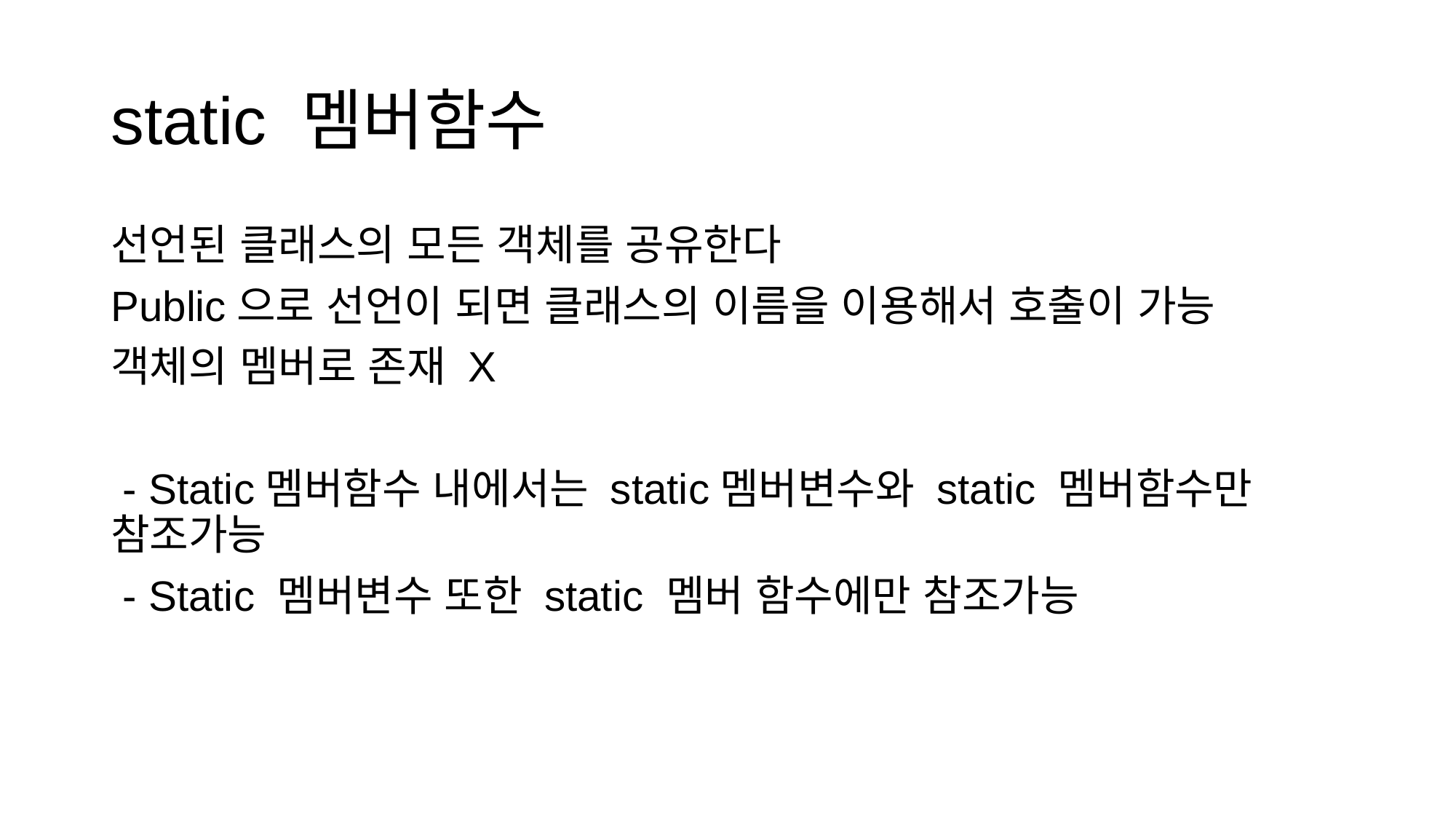

# static 멤버함수
선언된 클래스의 모든 객체를 공유한다
Public으로 선언이 되면 클래스의 이름을 이용해서 호출이 가능
객체의 멤버로 존재 X

 - Static멤버함수 내에서는 static멤버변수와 static 멤버함수만 참조가능
 - Static 멤버변수 또한 static 멤버 함수에만 참조가능